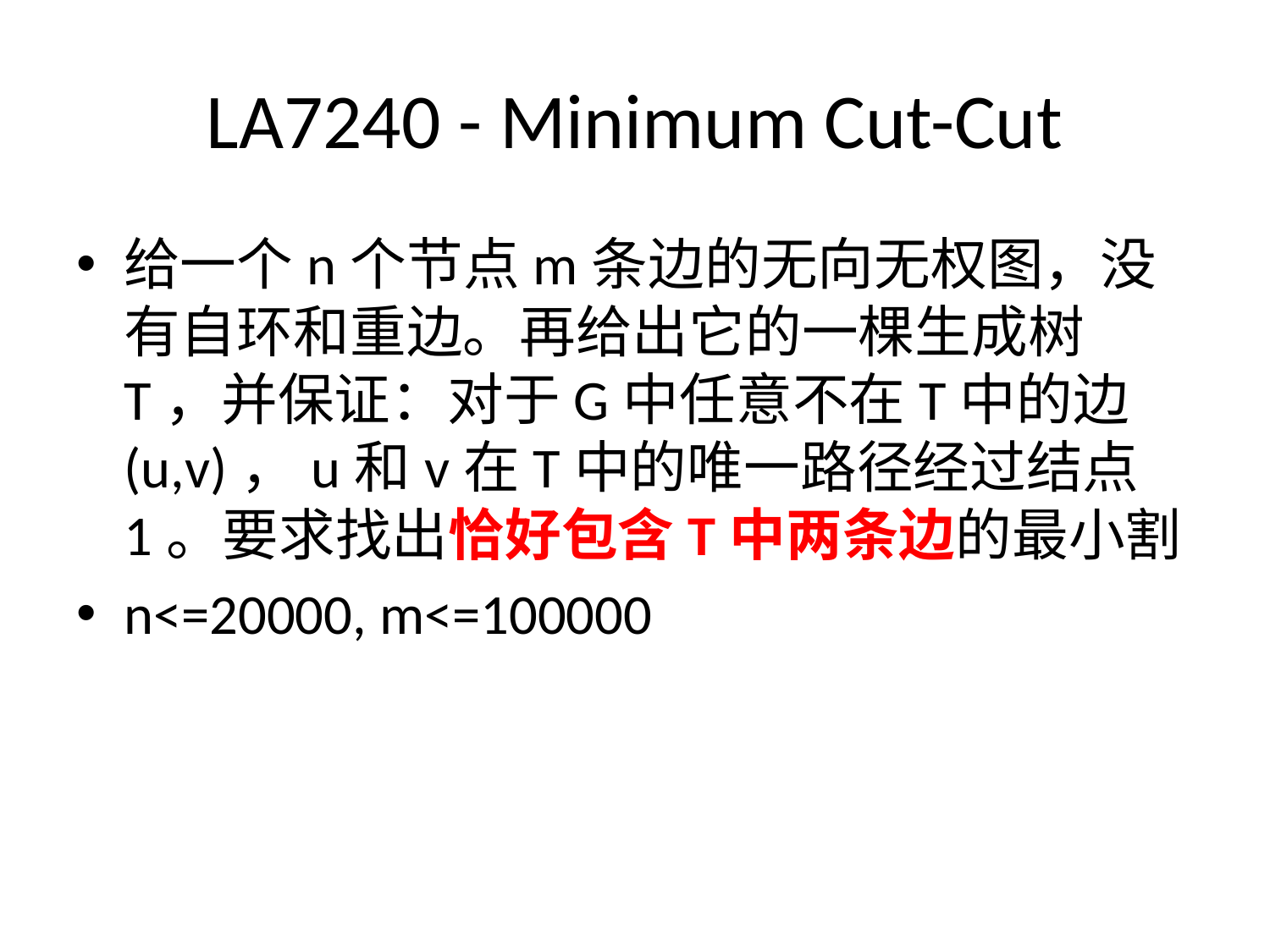

# LA7240 - Minimum Cut-Cut
给一个n个节点m条边的无向无权图，没有自环和重边。再给出它的一棵生成树T，并保证：对于G中任意不在T中的边(u,v)，u和v在T中的唯一路径经过结点1。要求找出恰好包含T中两条边的最小割
n<=20000, m<=100000